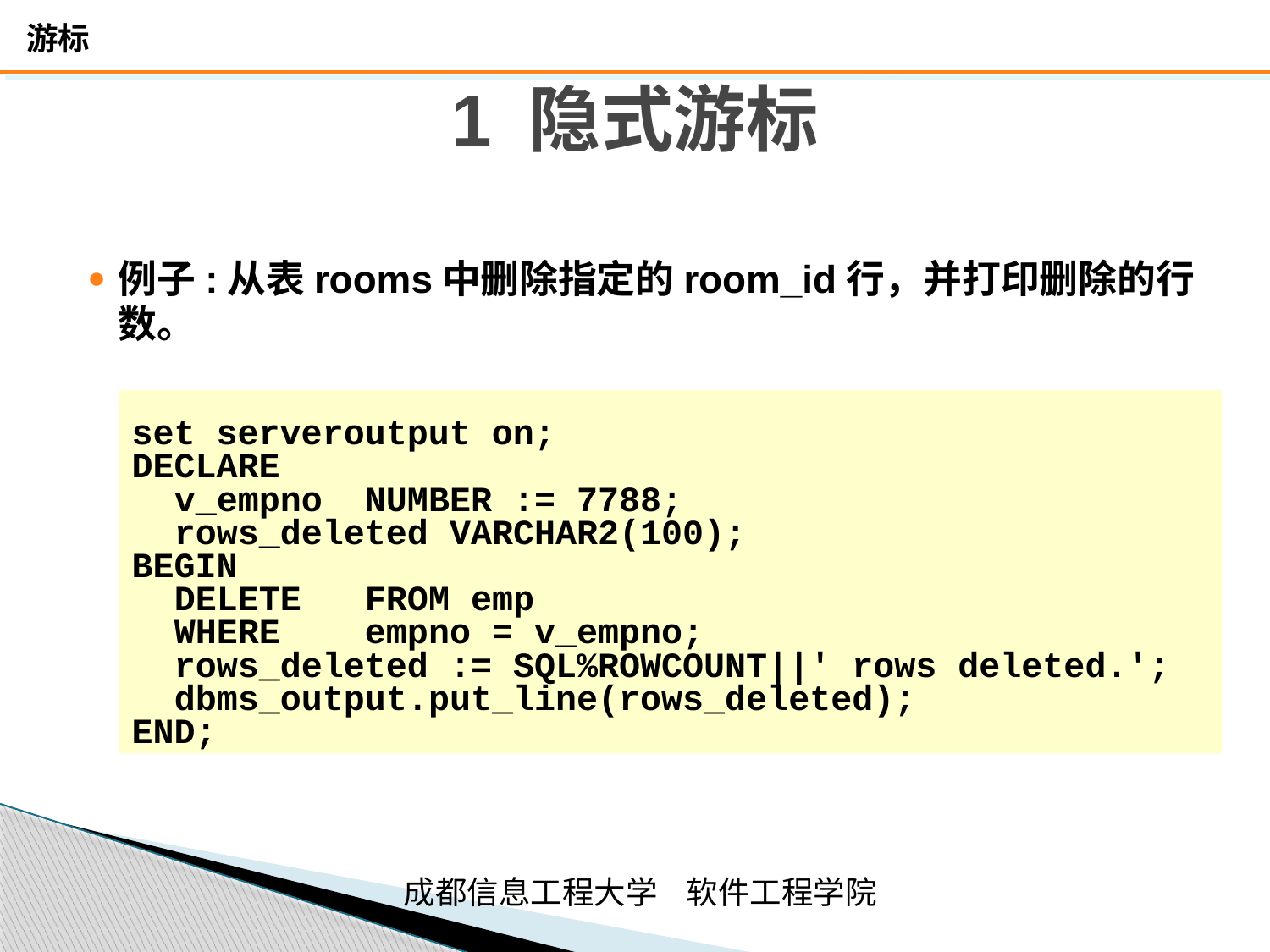

# 1 隐式游标
例子:从表rooms中删除指定的room_id行，并打印删除的行数。

set serveroutput on;
DECLARE
  v_empno  NUMBER := 7788;
  rows_deleted VARCHAR2(100);
BEGIN
  DELETE   FROM emp
  WHERE    empno = v_empno;
  rows_deleted := SQL%ROWCOUNT||' rows deleted.';
  dbms_output.put_line(rows_deleted);
END;